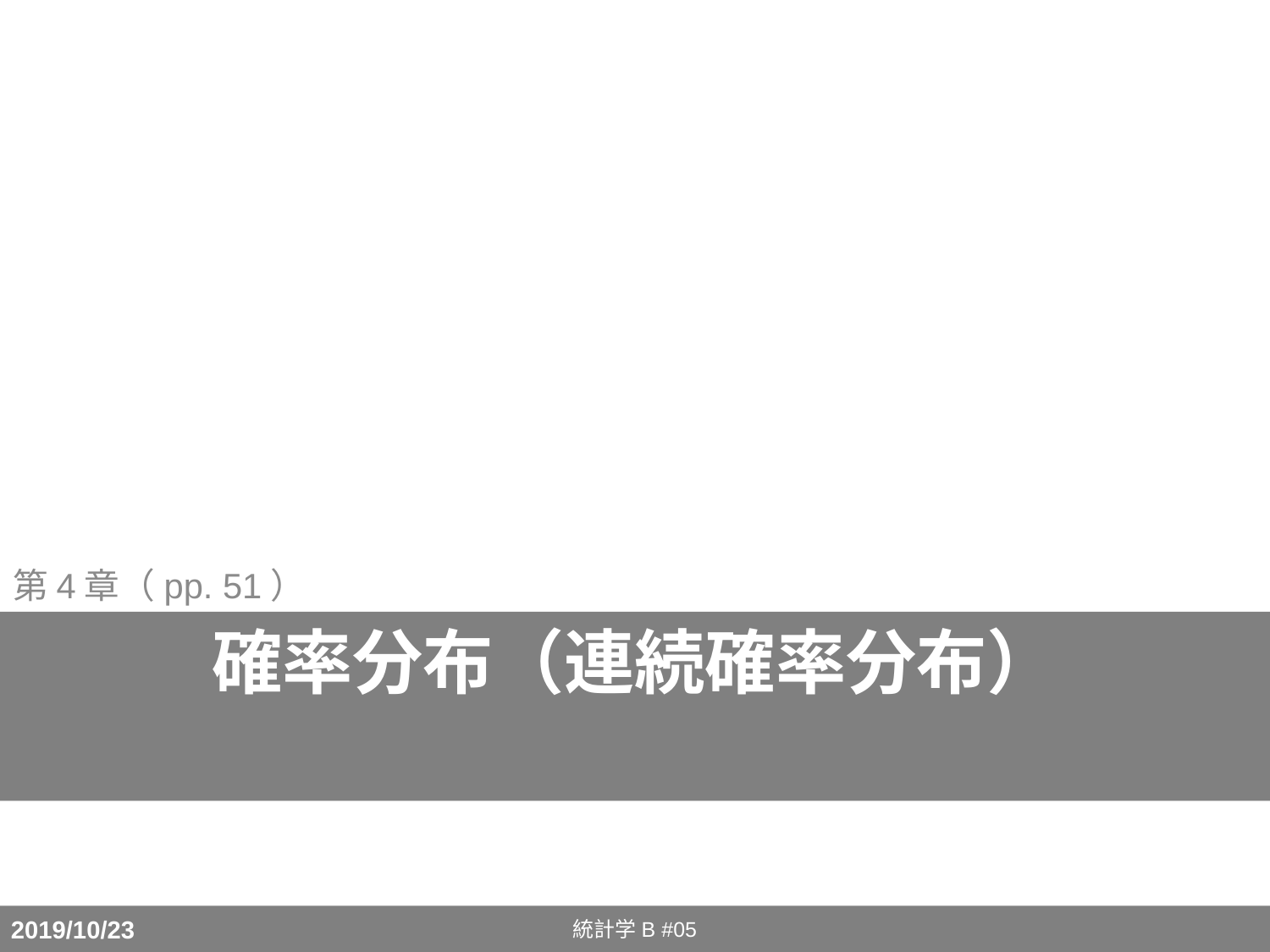

第4章（pp. 51）
# 確率分布（連続確率分布）
統計学B #05
2019/10/23